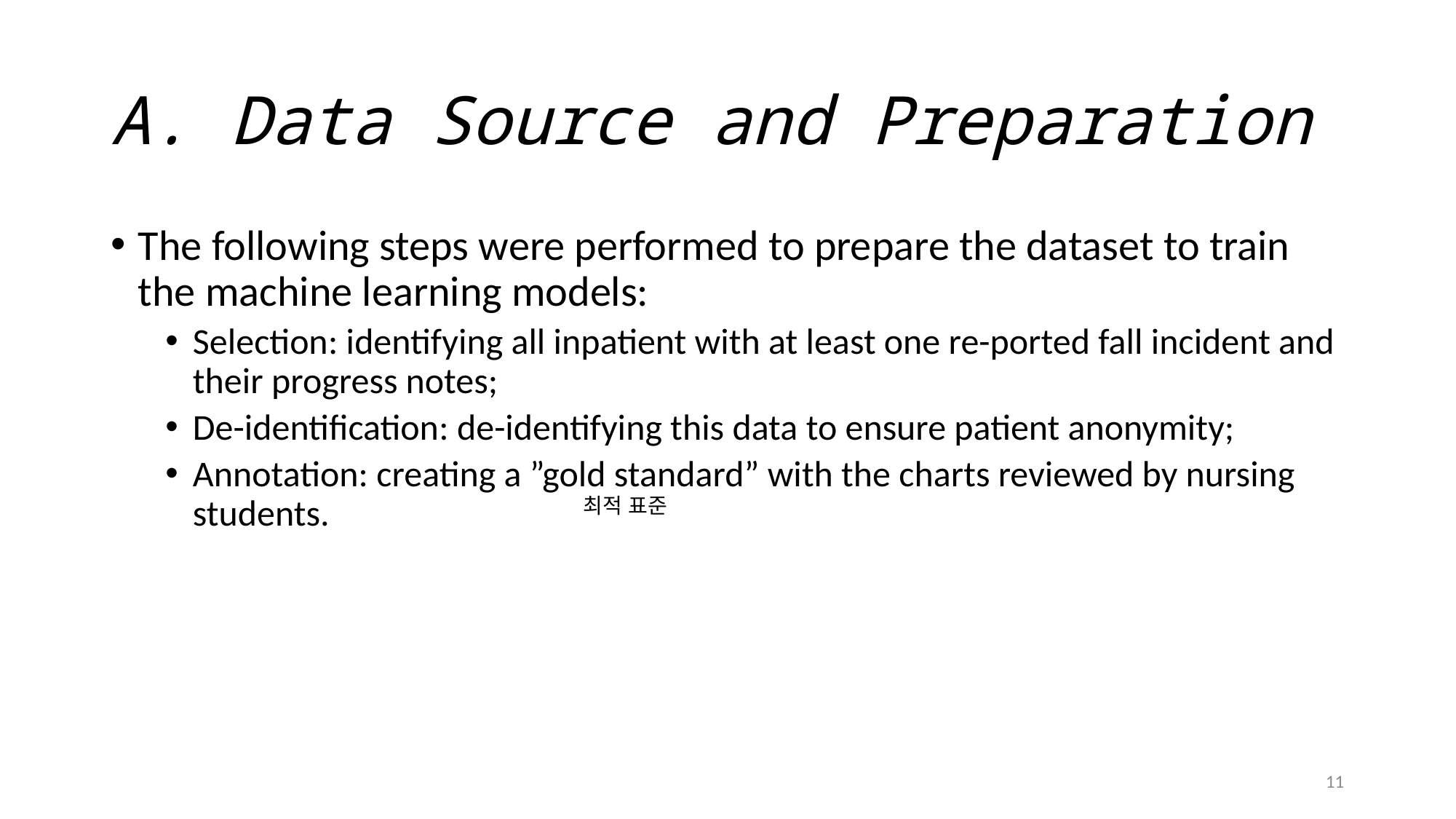

# Data Source and Preparation
The following steps were performed to prepare the dataset to train the machine learning models:
Selection: identifying all inpatient with at least one re-ported fall incident and their progress notes;
De-identification: de-identifying this data to ensure patient anonymity;
Annotation: creating a ”gold standard” with the charts reviewed by nursing students.
최적 표준
11